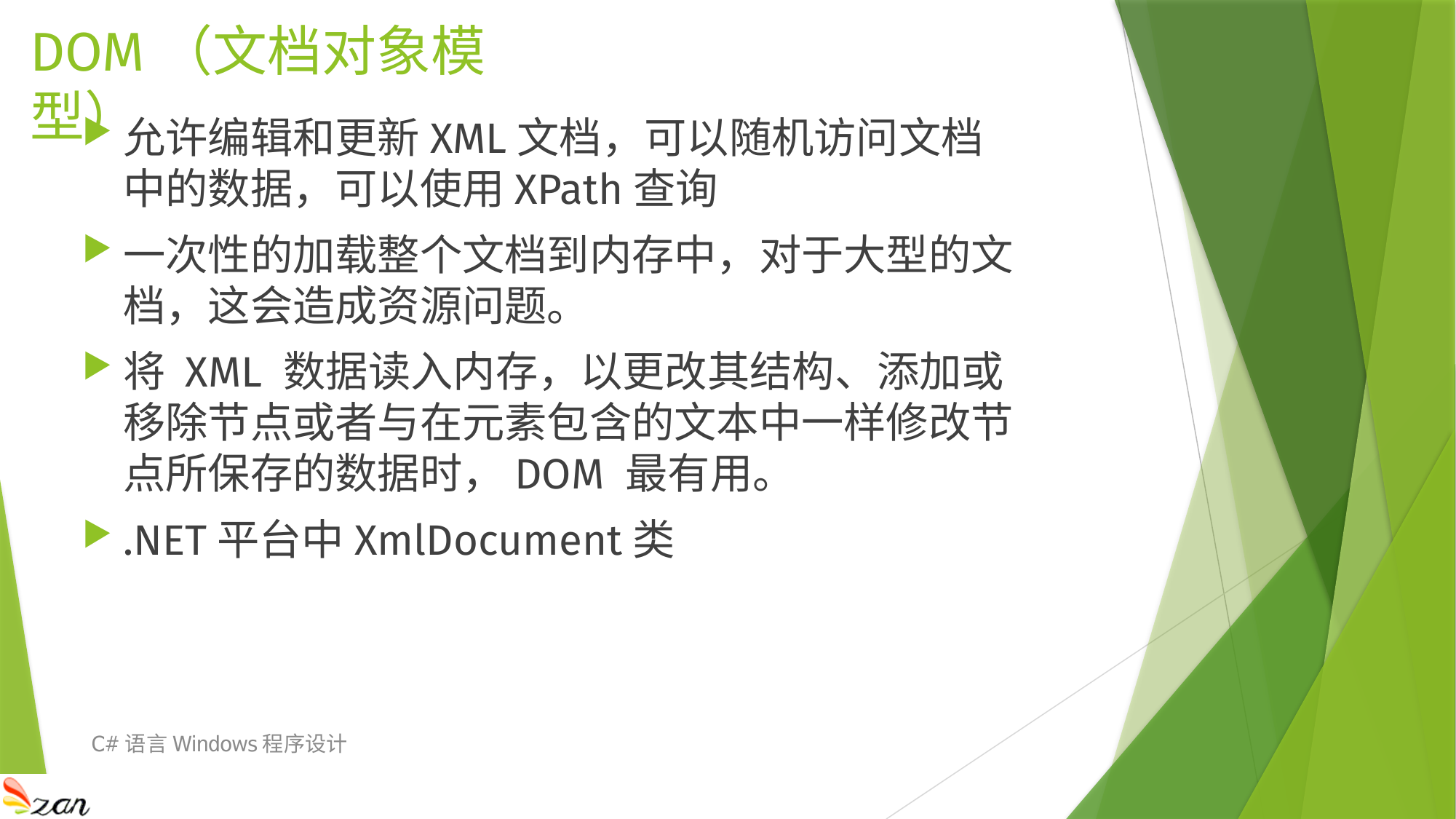

# DOM（文档对象模型）
允许编辑和更新XML文档，可以随机访问文档中的数据，可以使用XPath查询
一次性的加载整个文档到内存中，对于大型的文档，这会造成资源问题。
将 XML 数据读入内存，以更改其结构、添加或移除节点或者与在元素包含的文本中一样修改节点所保存的数据时，DOM 最有用。
.NET平台中XmlDocument类
C#语言Windows程序设计